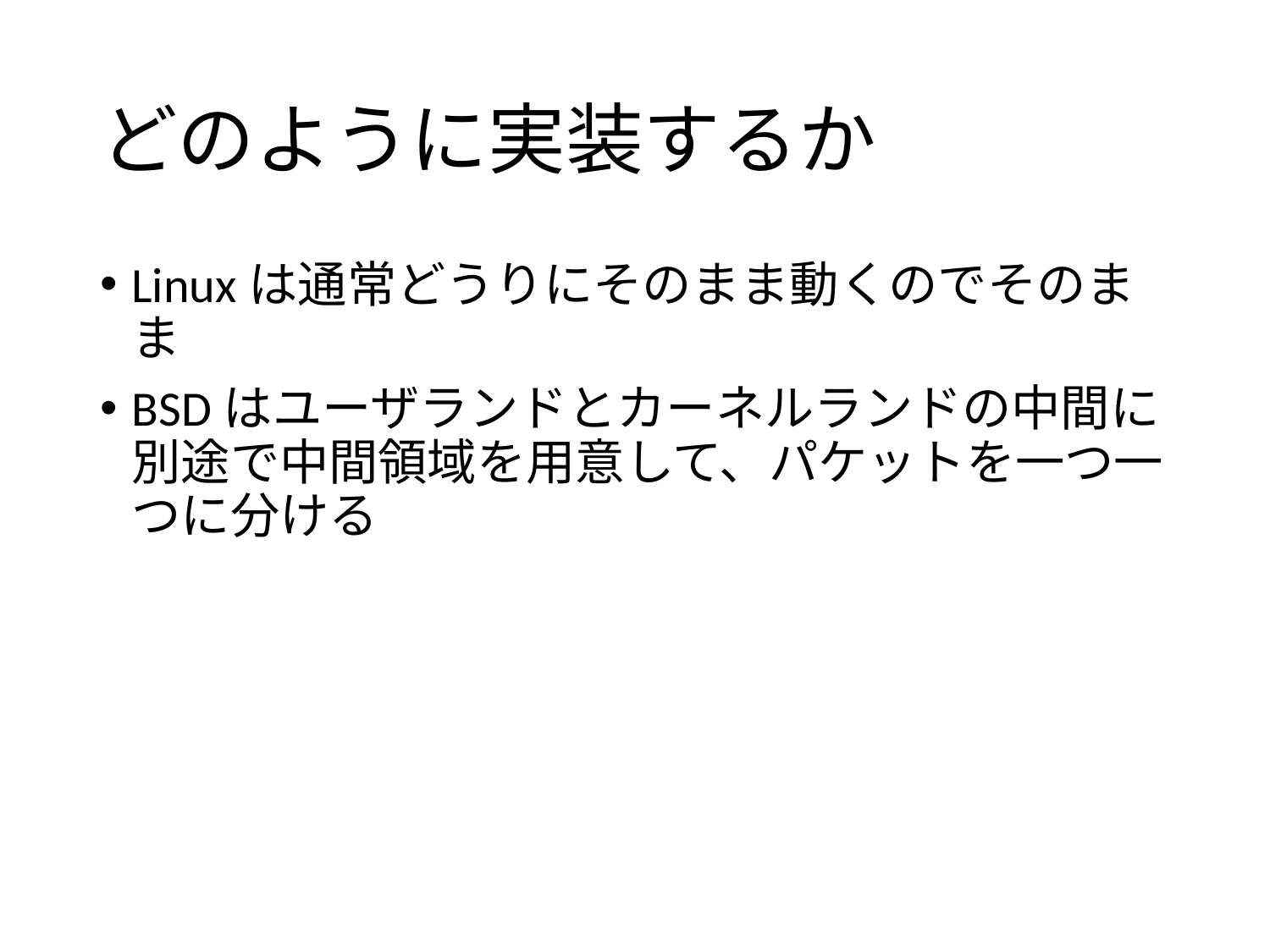

# どのように実装するか
Linuxは通常どうりにそのまま動くのでそのまま
BSDはユーザランドとカーネルランドの中間に別途で中間領域を用意して、パケットを一つ一つに分ける